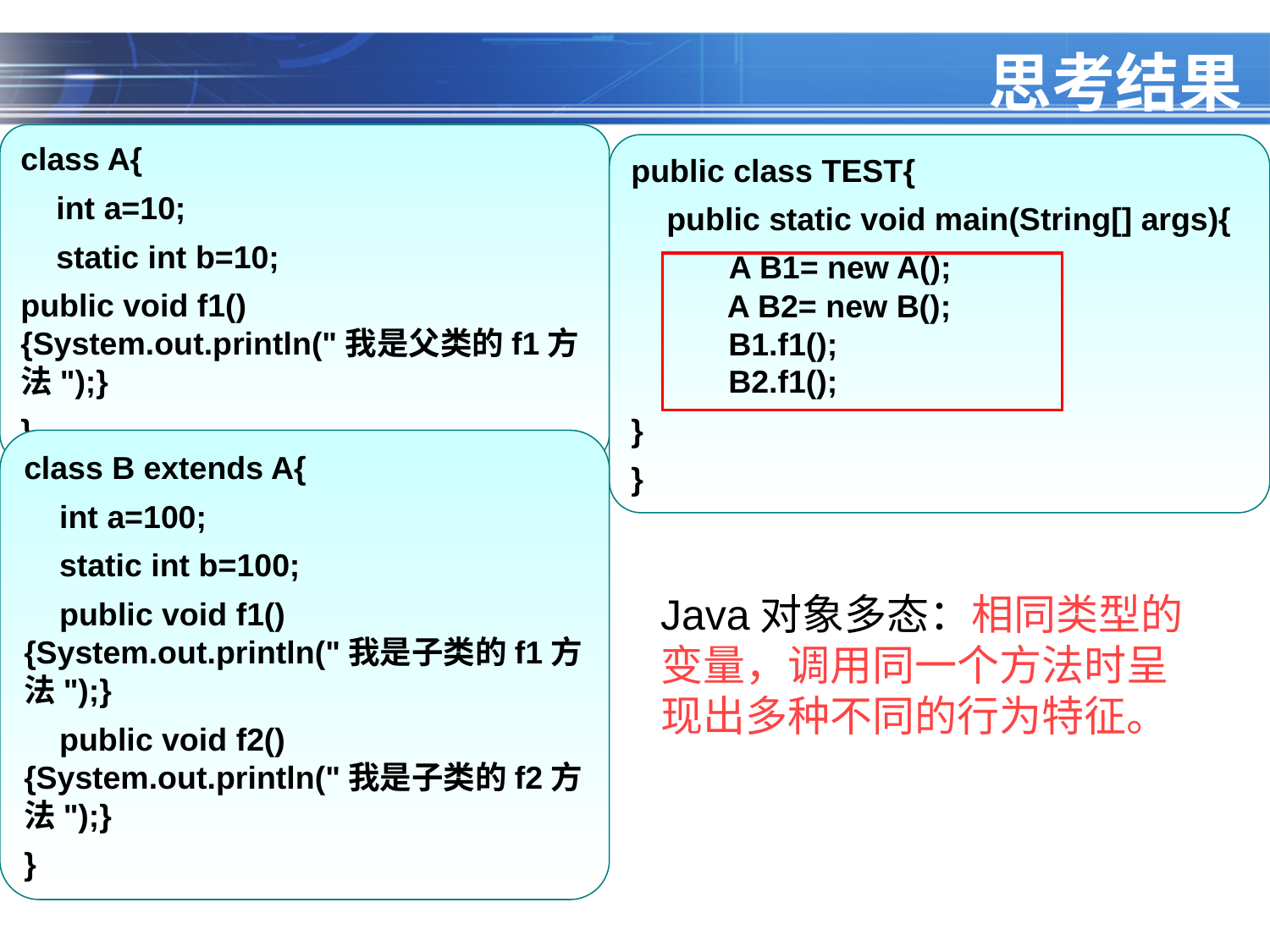

# 思考结果
class A{
    int a=10;
    static int b=10;
public void f1(){System.out.println("我是父类的f1方法");}
}
public class TEST{
    public static void main(String[] args){
           A B1= new A();
           A B2= new B();
           B1.f1();
           B2.f1();
}
}

class B extends A{
    int a=100;
    static int b=100;
    public void f1()    {System.out.println("我是子类的f1方法");}
    public void f2()    {System.out.println("我是子类的f2方法");}
}
Java对象多态：相同类型的变量，调用同一个方法时呈现出多种不同的行为特征。